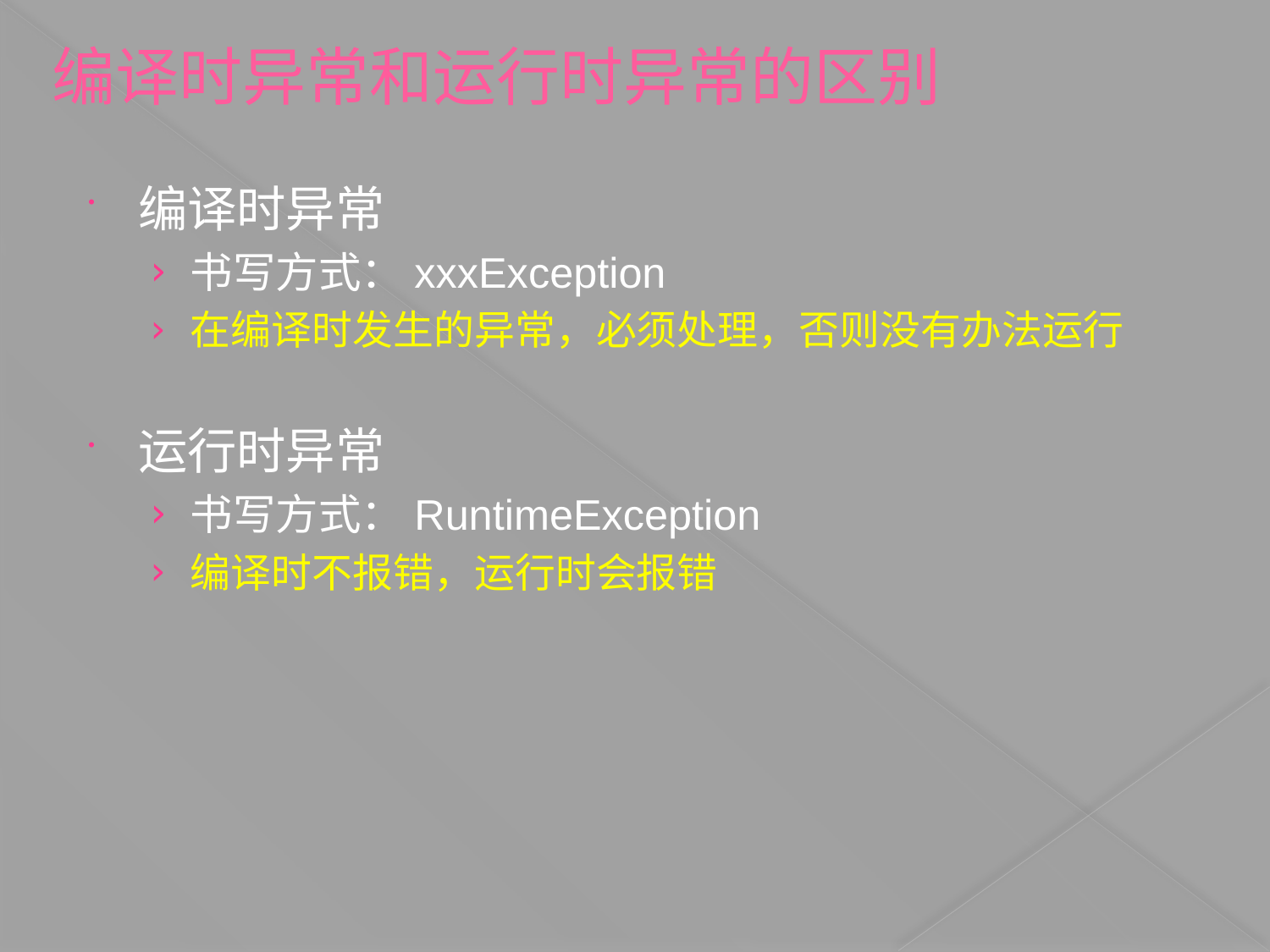

# 编译时异常和运行时异常的区别
编译时异常
书写方式：xxxException
在编译时发生的异常，必须处理，否则没有办法运行

运行时异常
书写方式：RuntimeException
编译时不报错，运行时会报错